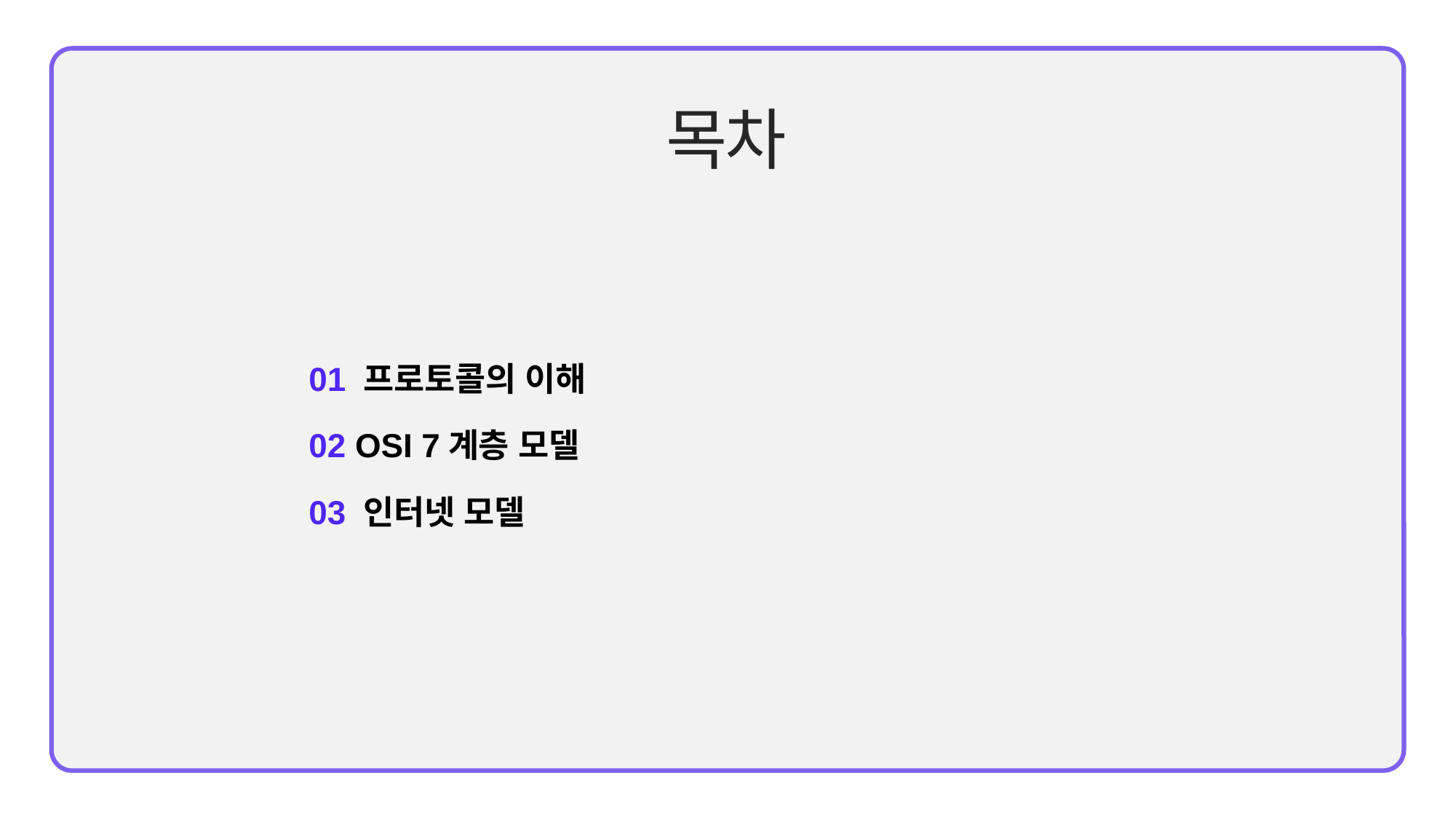

01 프로토콜의 이해
02 OSI 7계층 모델
03 인터넷 모델